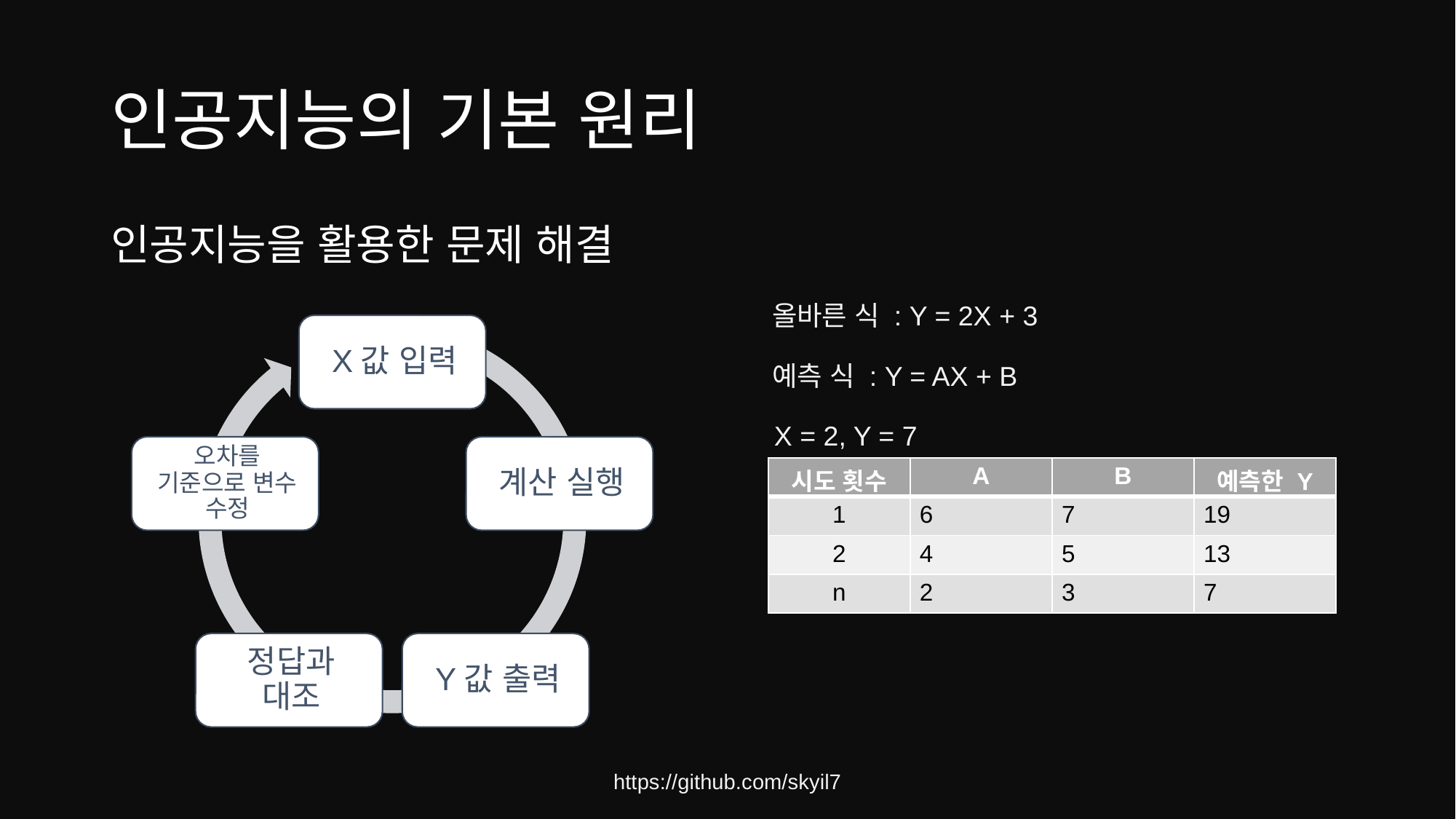

# 인공지능의 기본 원리
인공지능을 활용한 문제 해결
올바른 식 : Y = 2X + 3
X값 입력
계산 실행
Y값 출력
정답과 대조
오차를 기준으로 변수 수정
예측 식 : Y = AX + B
X = 2, Y = 7
| 시도 횟수 | A | B | 예측한 Y |
| --- | --- | --- | --- |
| 1 | 6 | 7 | 19 |
| 2 | 4 | 5 | 13 |
| n | 2 | 3 | 7 |
https://github.com/skyil7